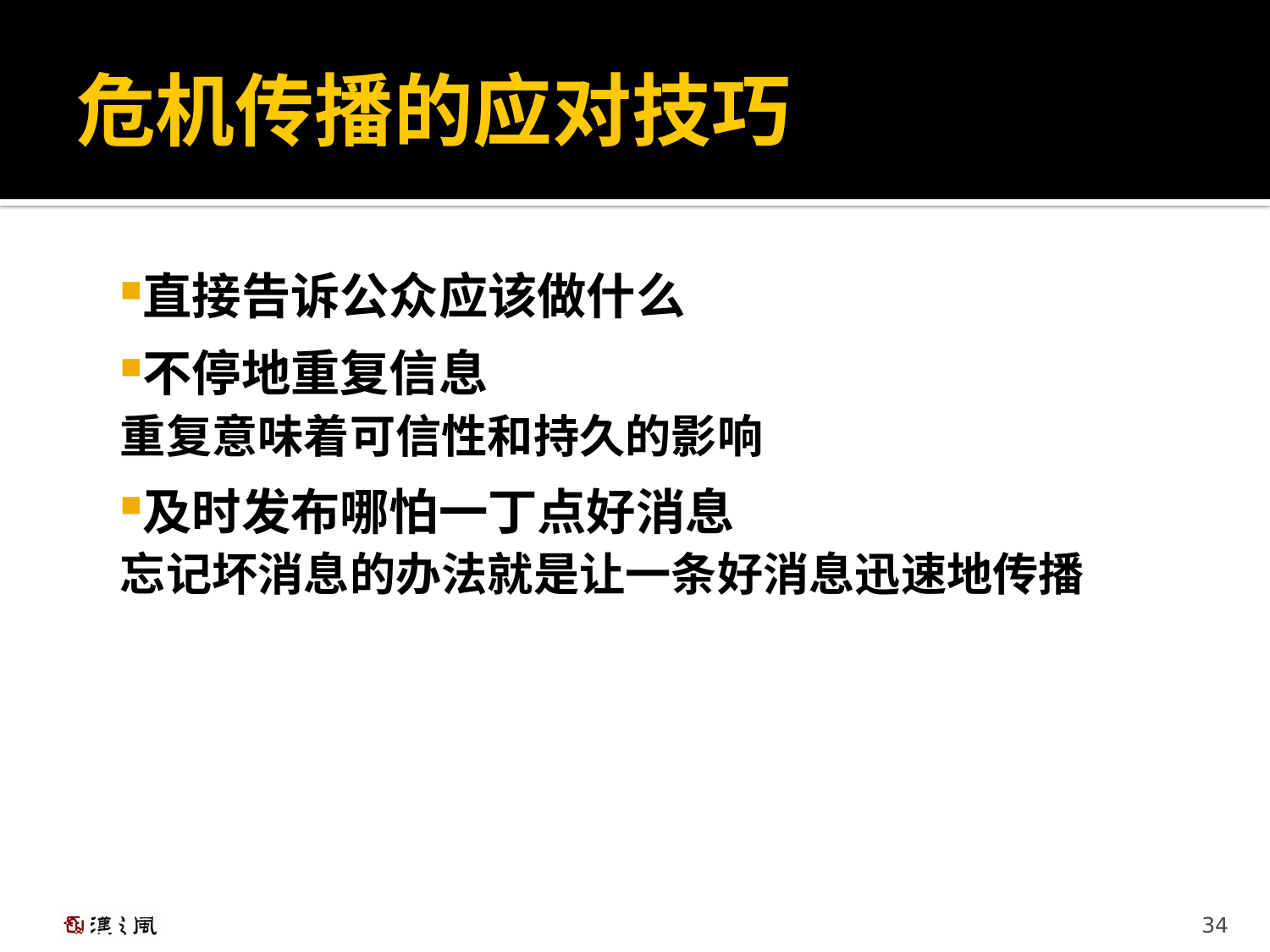

# 危机传播的应对技巧
直接告诉公众应该做什么
不停地重复信息
重复意味着可信性和持久的影响
及时发布哪怕一丁点好消息
忘记坏消息的办法就是让一条好消息迅速地传播

34